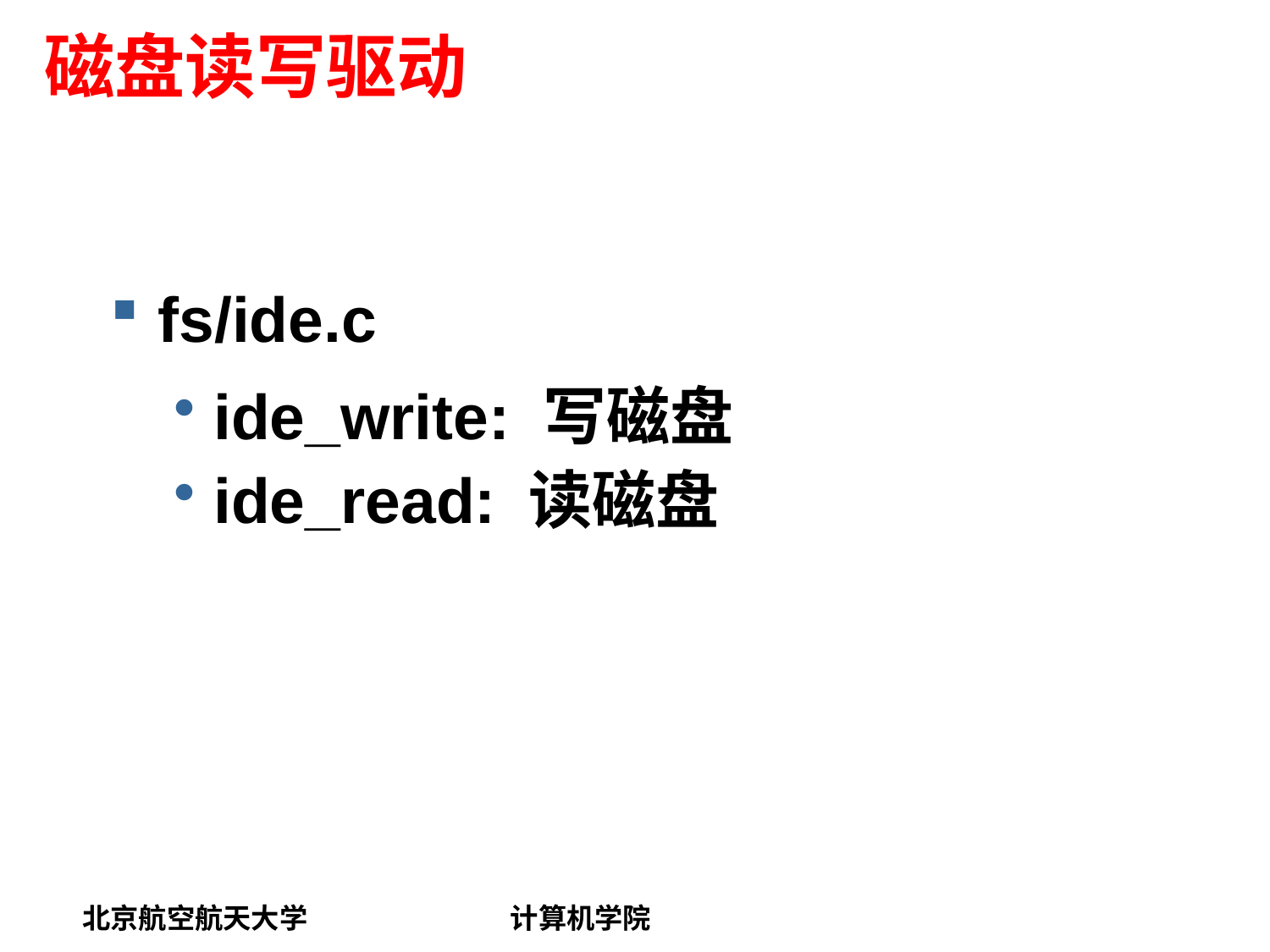

# 磁盘读写驱动
fs/ide.c
ide_write: 写磁盘
ide_read: 读磁盘